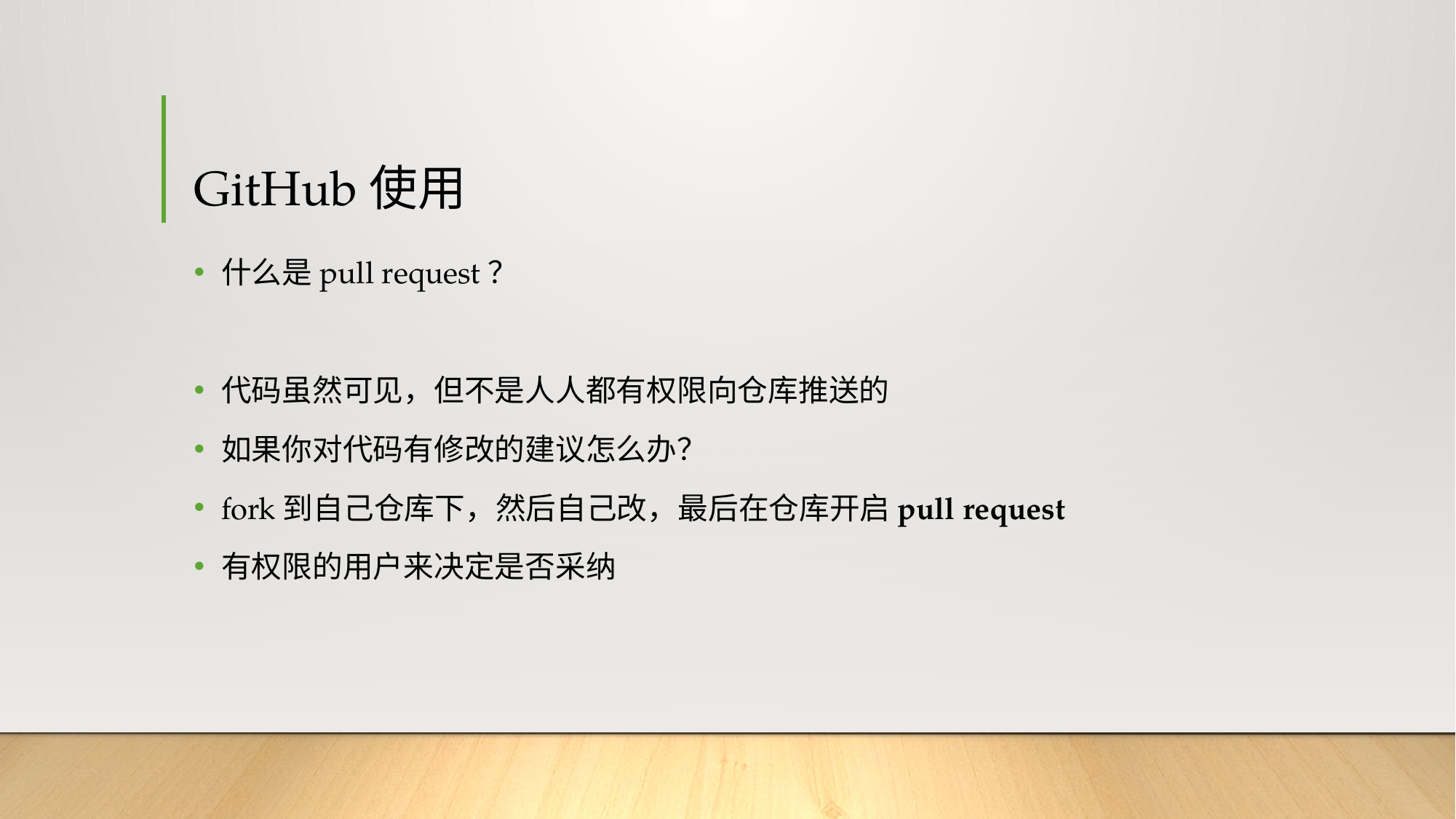

# GitHub使用
什么是pull request？

代码虽然可见，但不是人人都有权限向仓库推送的
如果你对代码有修改的建议怎么办？
fork到自己仓库下，然后自己改，最后在仓库开启pull request
有权限的用户来决定是否采纳